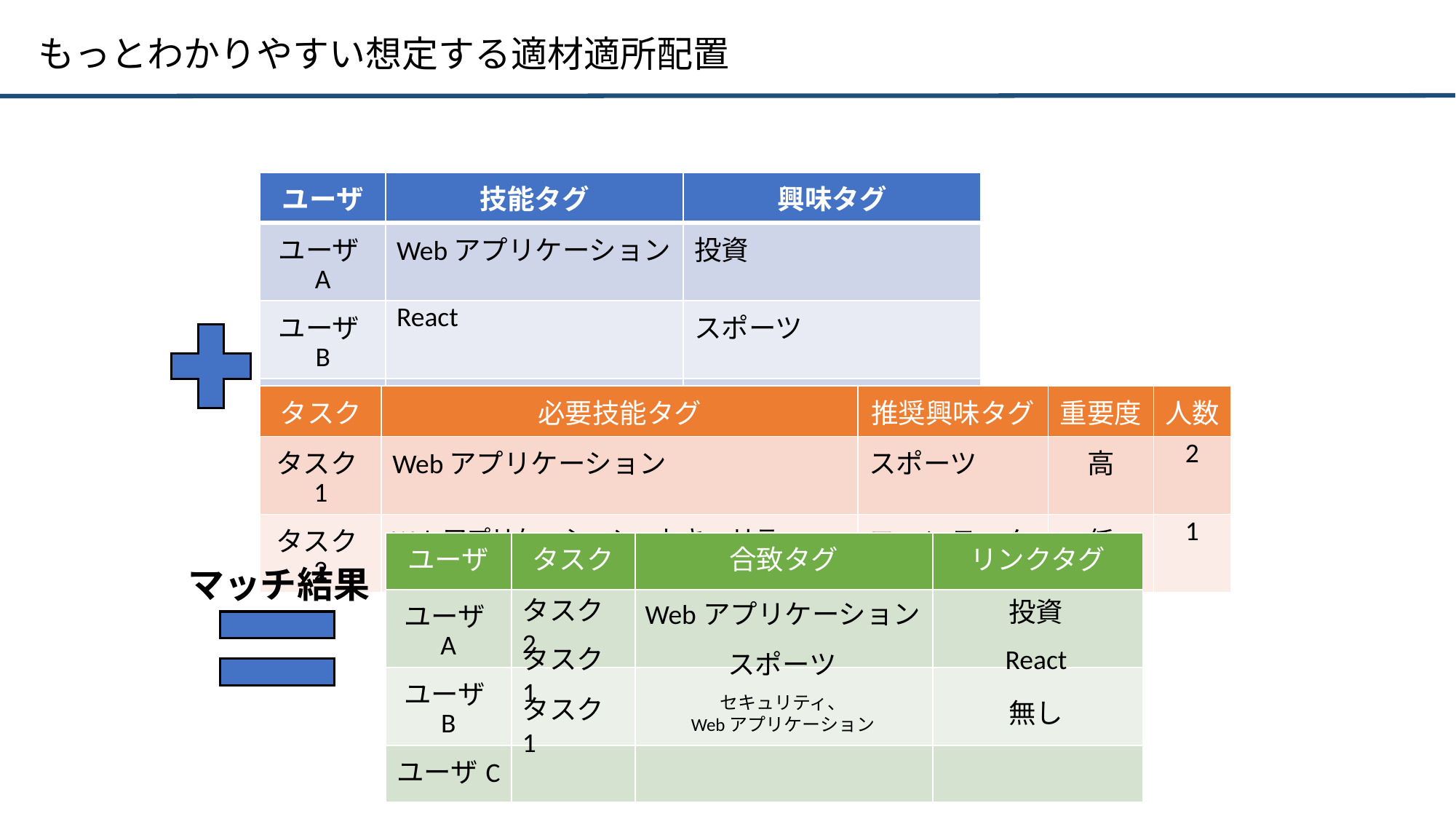

# もっとわかりやすい想定する適材適所配置
| ユーザ | 技能タグ | 興味タグ |
| --- | --- | --- |
| ユーザA | Webアプリケーション | 投資 |
| ユーザB | React | スポーツ |
| ユーザC | セキュリティ | Webアプリケーション |

| タスク | 必要技能タグ | 推奨興味タグ | 重要度 | 人数 |
| --- | --- | --- | --- | --- |
| タスク1 | Webアプリケーション | スポーツ | 高 | 2 |
| タスク2 | Webアプリケーション、セキュリティ | フィンテック | 低 | 1 |
| ユーザ | タスク | 合致タグ | リンクタグ |
| --- | --- | --- | --- |
| ユーザA |  |  |  |
| ユーザB |  |  |  |
| ユーザC |  |  |  |
マッチ結果
タスク2
投資

Webアプリケーション
React
タスク1
スポーツ
セキュリティ、
Webアプリケーション
タスク1
無し